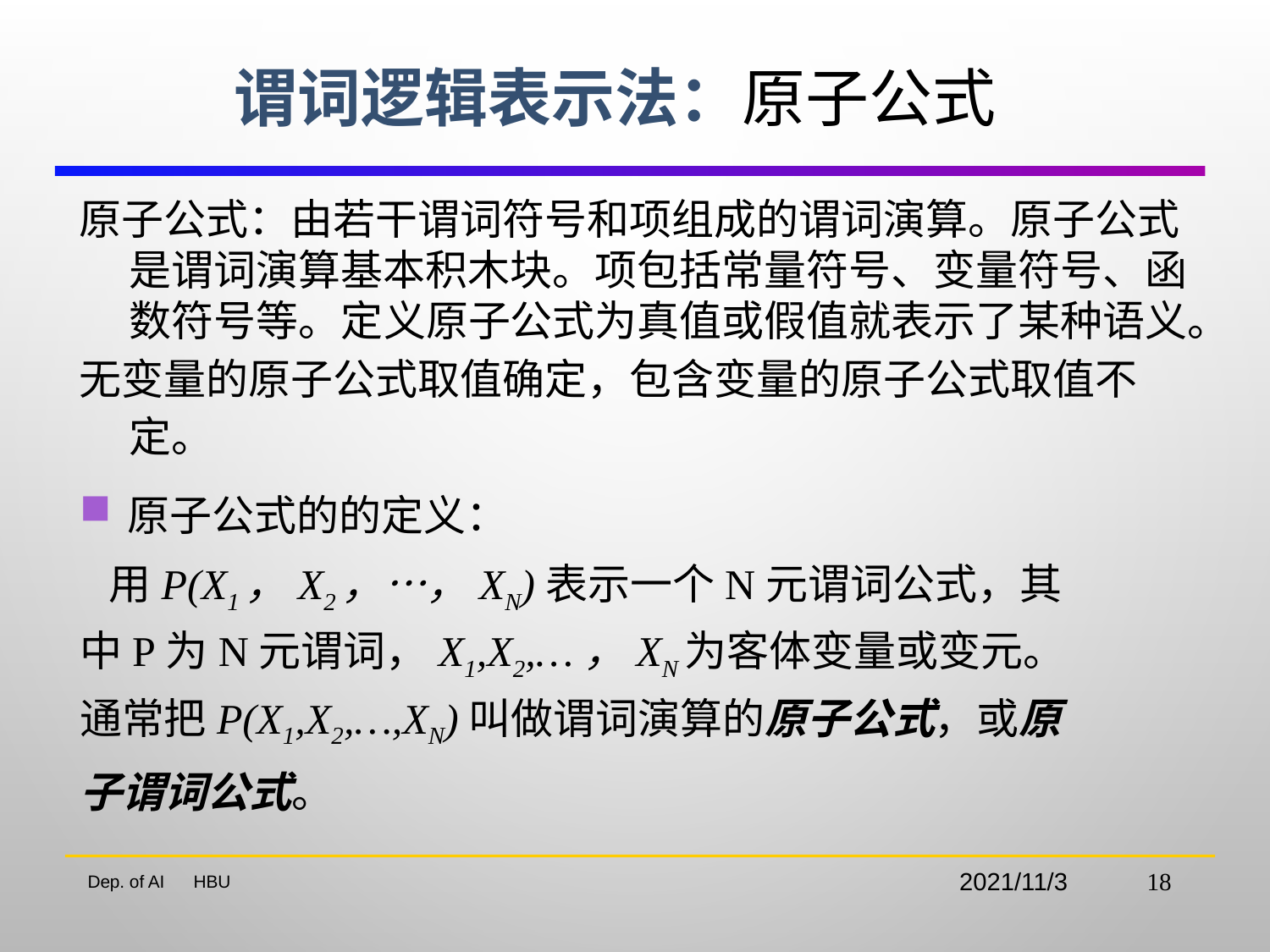

# 谓词逻辑表示法：原子公式
原子公式：由若干谓词符号和项组成的谓词演算。原子公式是谓词演算基本积木块。项包括常量符号、变量符号、函数符号等。定义原子公式为真值或假值就表示了某种语义。
无变量的原子公式取值确定，包含变量的原子公式取值不定。
原子公式的的定义：
  用P(x1，x2，…，xn)表示一个n元谓词公式，其中P为n元谓词，x1,x2,…，xn为客体变量或变元。通常把P(x1,x2,…,xn)叫做谓词演算的原子公式，或原子谓词公式。
Dep. of AI      HBU
2021/11/3
18